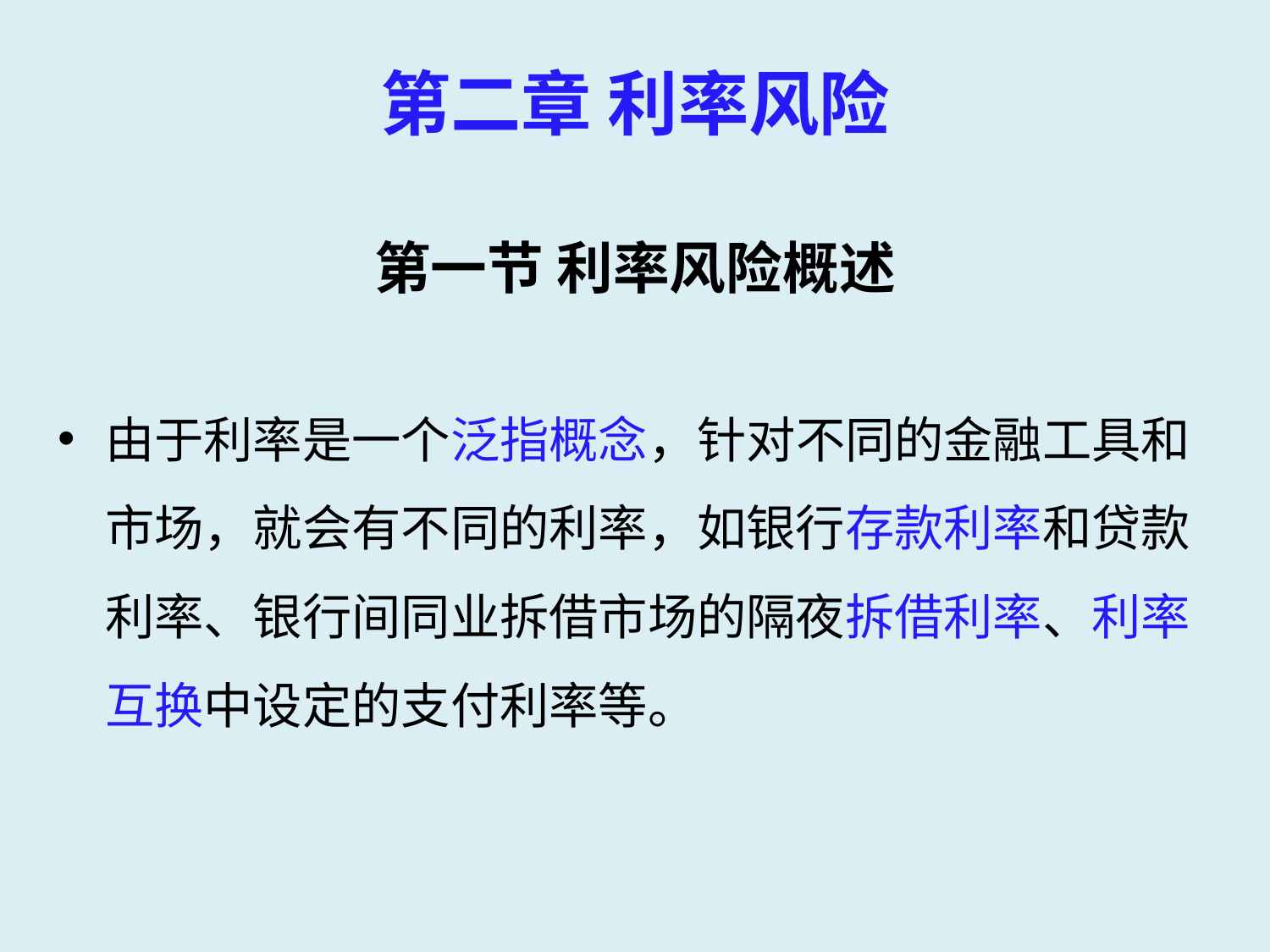

# 第二章 利率风险
第一节 利率风险概述

由于利率是一个泛指概念，针对不同的金融工具和市场，就会有不同的利率，如银行存款利率和贷款利率、银行间同业拆借市场的隔夜拆借利率、利率互换中设定的支付利率等。